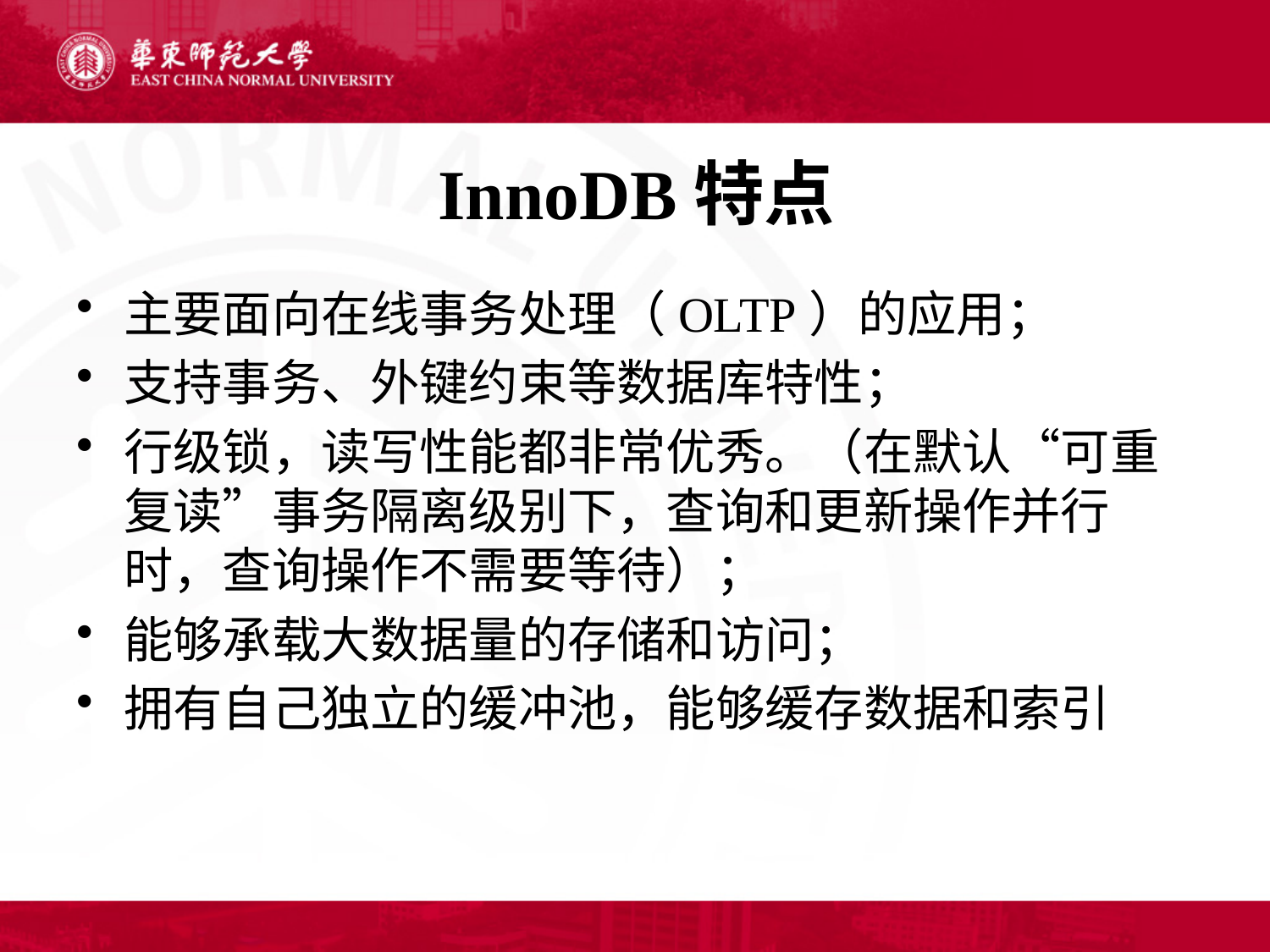

# InnoDB特点
主要面向在线事务处理（OLTP）的应用；
支持事务、外键约束等数据库特性；
行级锁，读写性能都非常优秀。（在默认“可重复读”事务隔离级别下，查询和更新操作并行时，查询操作不需要等待）；
能够承载大数据量的存储和访问；
拥有自己独立的缓冲池，能够缓存数据和索引